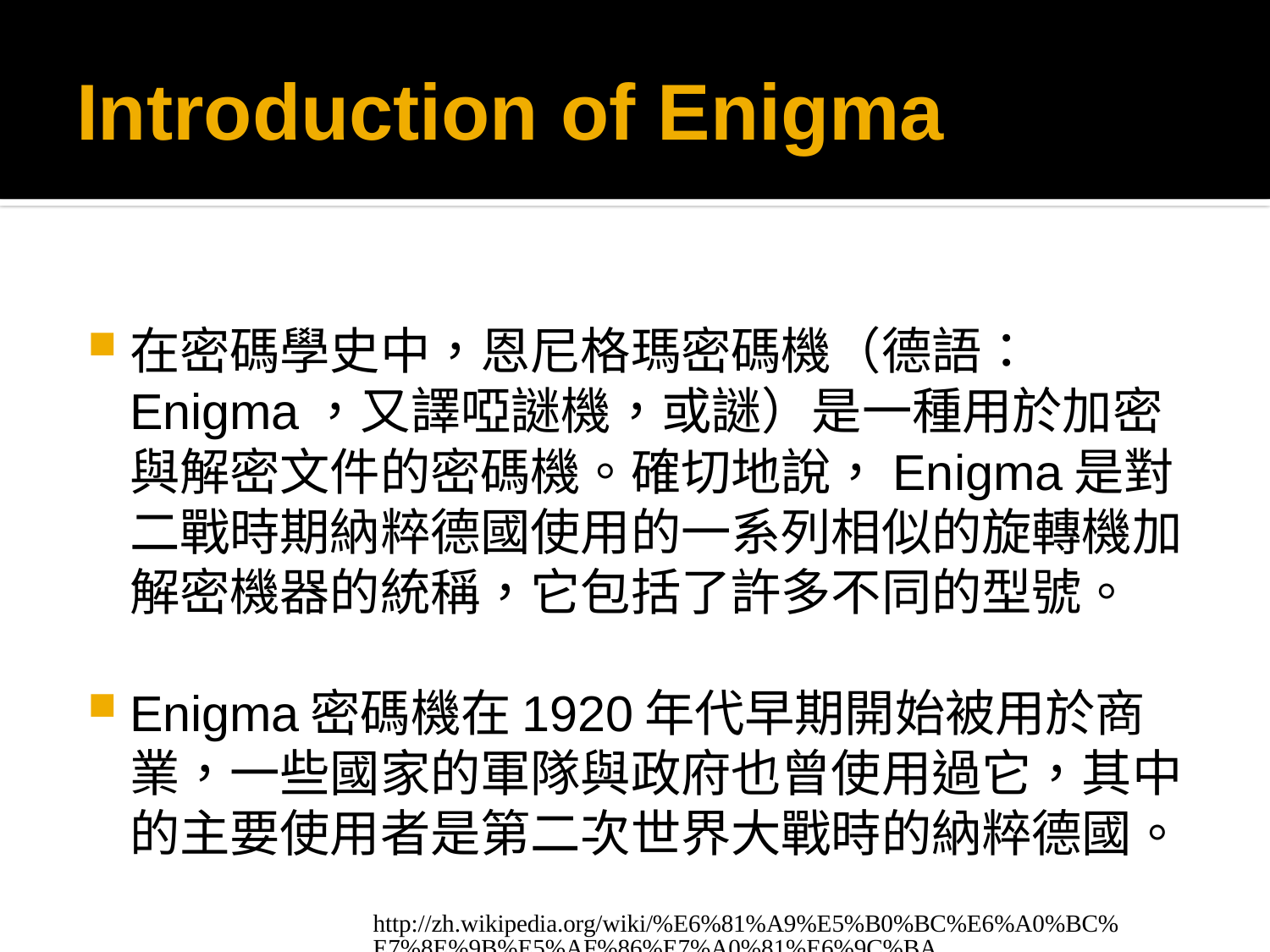

# Introduction of Enigma

在密碼學史中，恩尼格瑪密碼機（德語：Enigma，又譯啞謎機，或謎）是一種用於加密與解密文件的密碼機。確切地說，Enigma是對二戰時期納粹德國使用的一系列相似的旋轉機加解密機器的統稱，它包括了許多不同的型號。

Enigma密碼機在1920年代早期開始被用於商業，一些國家的軍隊與政府也曾使用過它，其中的主要使用者是第二次世界大戰時的納粹德國。
http://zh.wikipedia.org/wiki/%E6%81%A9%E5%B0%BC%E6%A0%BC%E7%8E%9B%E5%AF%86%E7%A0%81%E6%9C%BA